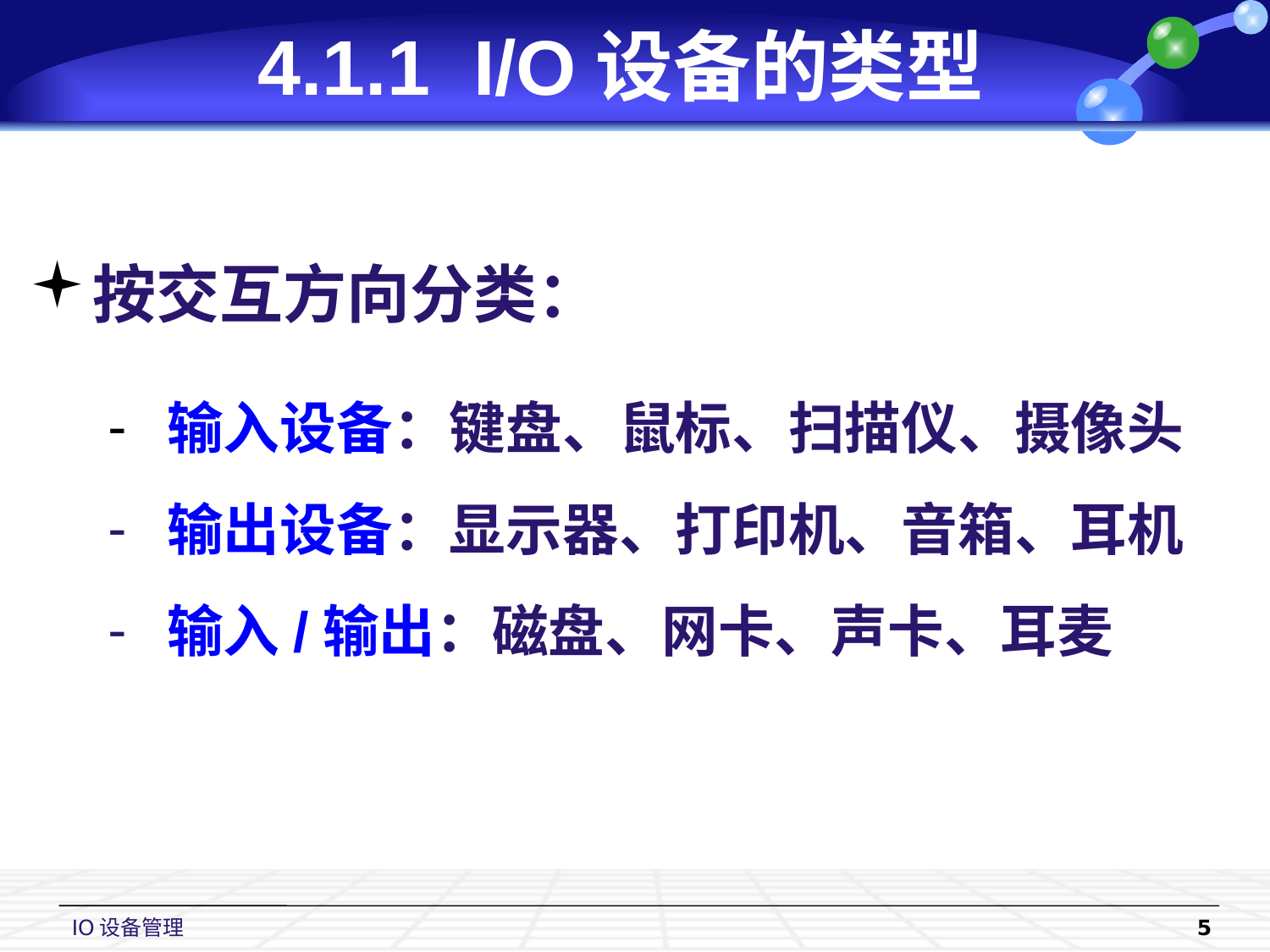

# 4.1.1  I/O设备的类型
按交互方向分类：
输入设备：键盘、鼠标、扫描仪、摄像头
输出设备：显示器、打印机、音箱、耳机
输入/输出：磁盘、网卡、声卡、耳麦
IO设备管理
5